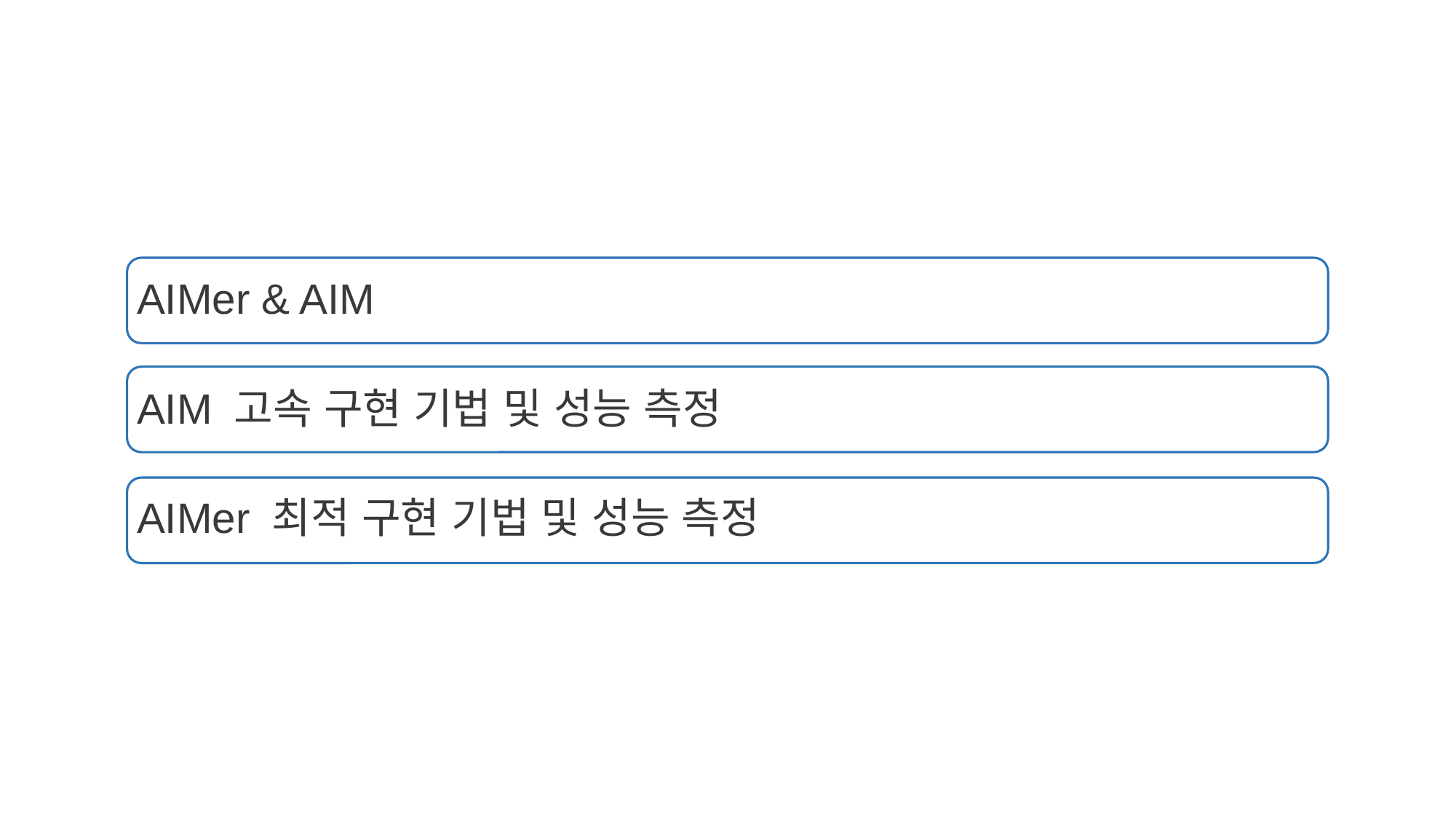

AIMer & AIM
AIM 고속 구현 기법 및 성능 측정
AIMer 최적 구현 기법 및 성능 측정